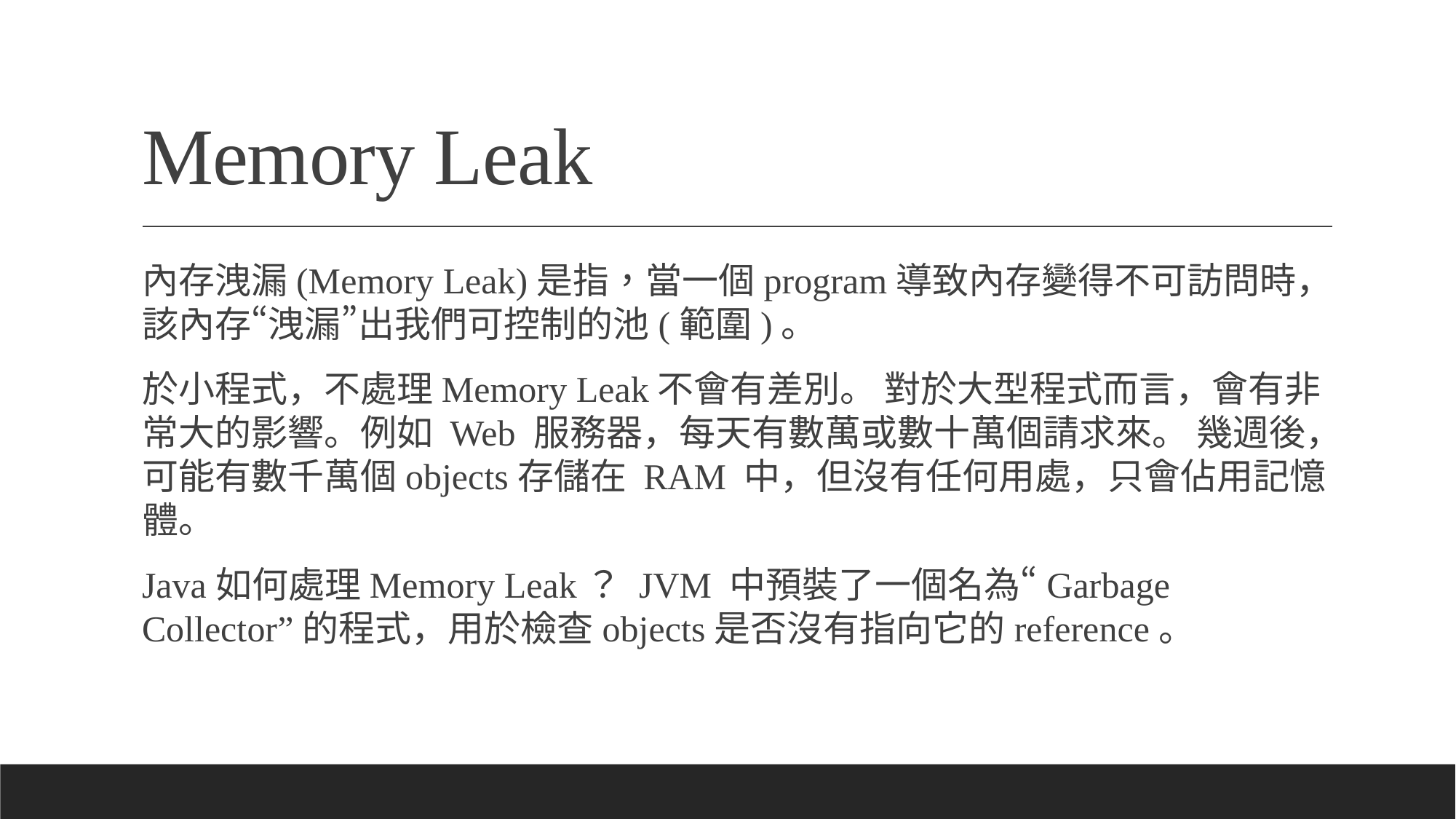

# Memory Leak
內存洩漏(Memory Leak)是指，當一個program導致內存變得不可訪問時，該內存“洩漏”出我們可控制的池(範圍)。
於小程式，不處理Memory Leak不會有差別。 對於大型程式而言，會有非常大的影響。例如 Web 服務器，每天有數萬或數十萬個請求來。 幾週後，可能有數千萬個objects存儲在 RAM 中，但沒有任何用處，只會佔用記憶體。
Java如何處理Memory Leak？ JVM 中預裝了一個名為“Garbage Collector”的程式，用於檢查objects是否沒有指向它的reference。